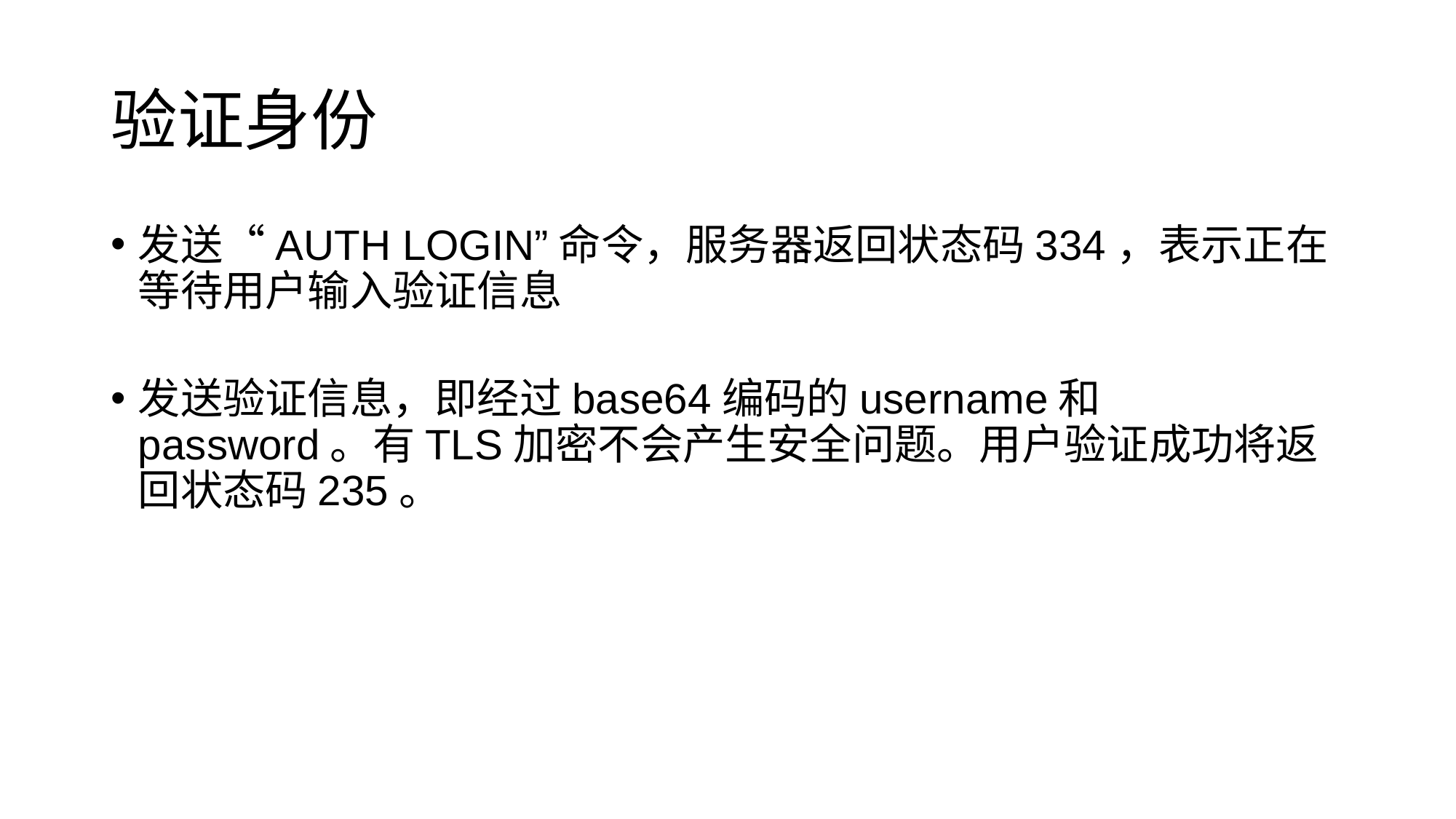

# 验证身份
发送“AUTH LOGIN”命令，服务器返回状态码334，表示正在等待用户输入验证信息

发送验证信息，即经过base64编码的username和password。有TLS加密不会产生安全问题。用户验证成功将返回状态码235。